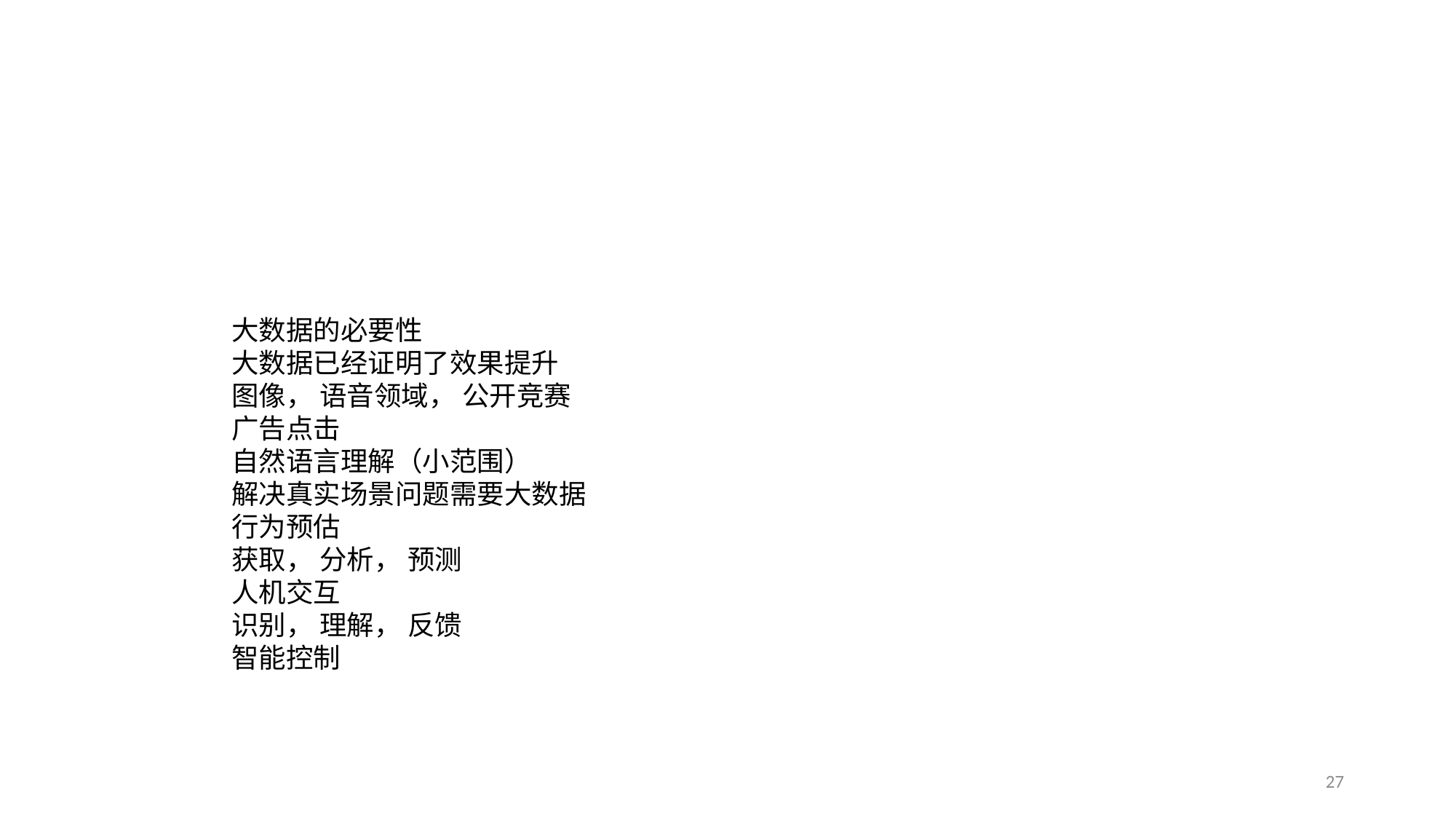

#

大数据的必要性
大数据已经证明了效果提升
图像， 语音领域， 公开竞赛
广告点击
自然语言理解（小范围）
解决真实场景问题需要大数据
行为预估
获取， 分析， 预测
人机交互
识别， 理解， 反馈
智能控制
27